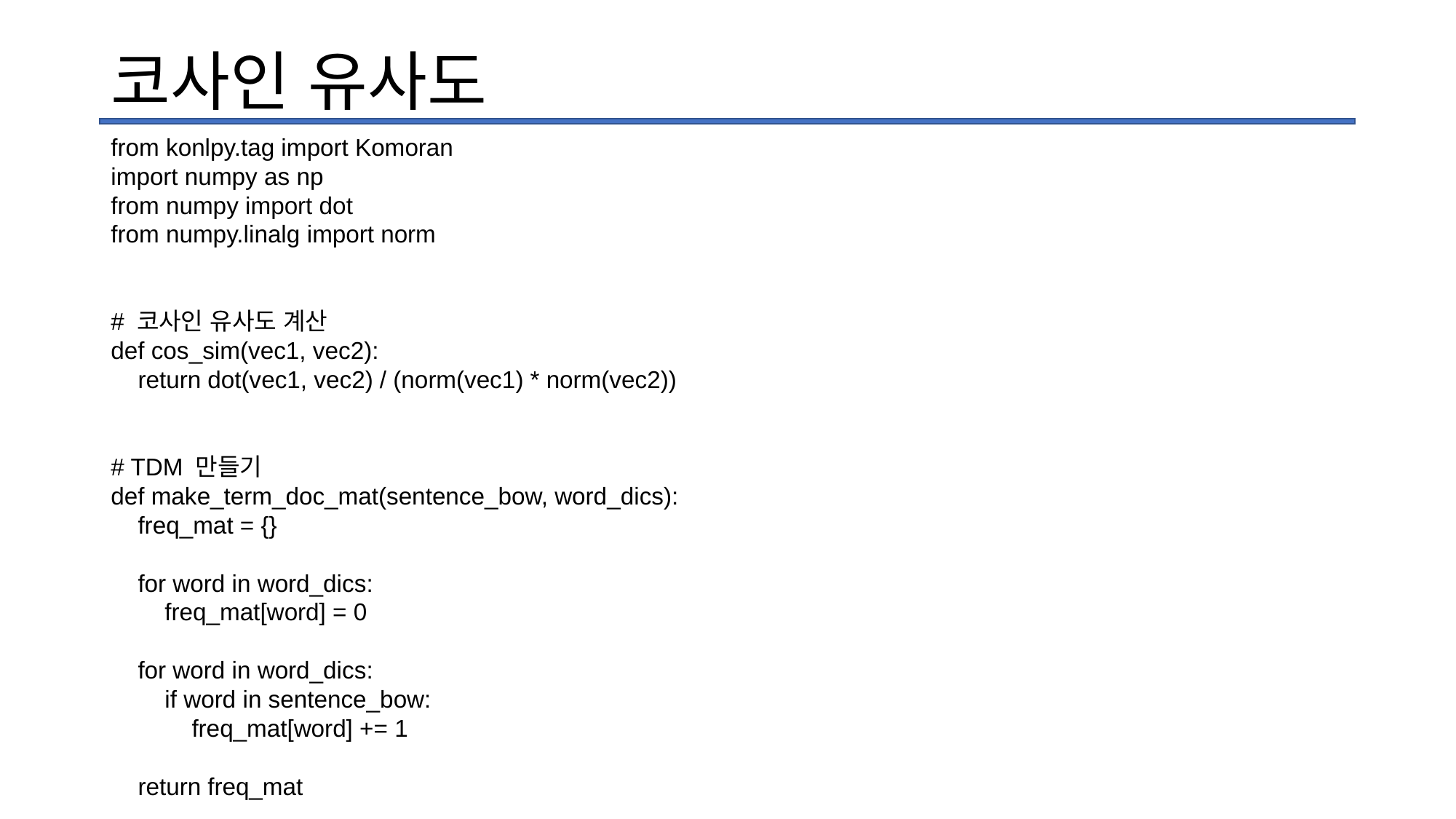

# 코사인 유사도
from konlpy.tag import Komoran
import numpy as np
from numpy import dot
from numpy.linalg import norm

# 코사인 유사도 계산
def cos_sim(vec1, vec2):
    return dot(vec1, vec2) / (norm(vec1) * norm(vec2))

# TDM 만들기
def make_term_doc_mat(sentence_bow, word_dics):
    freq_mat = {}

    for word in word_dics:
        freq_mat[word] = 0

    for word in word_dics:
        if word in sentence_bow:
            freq_mat[word] += 1

    return freq_mat